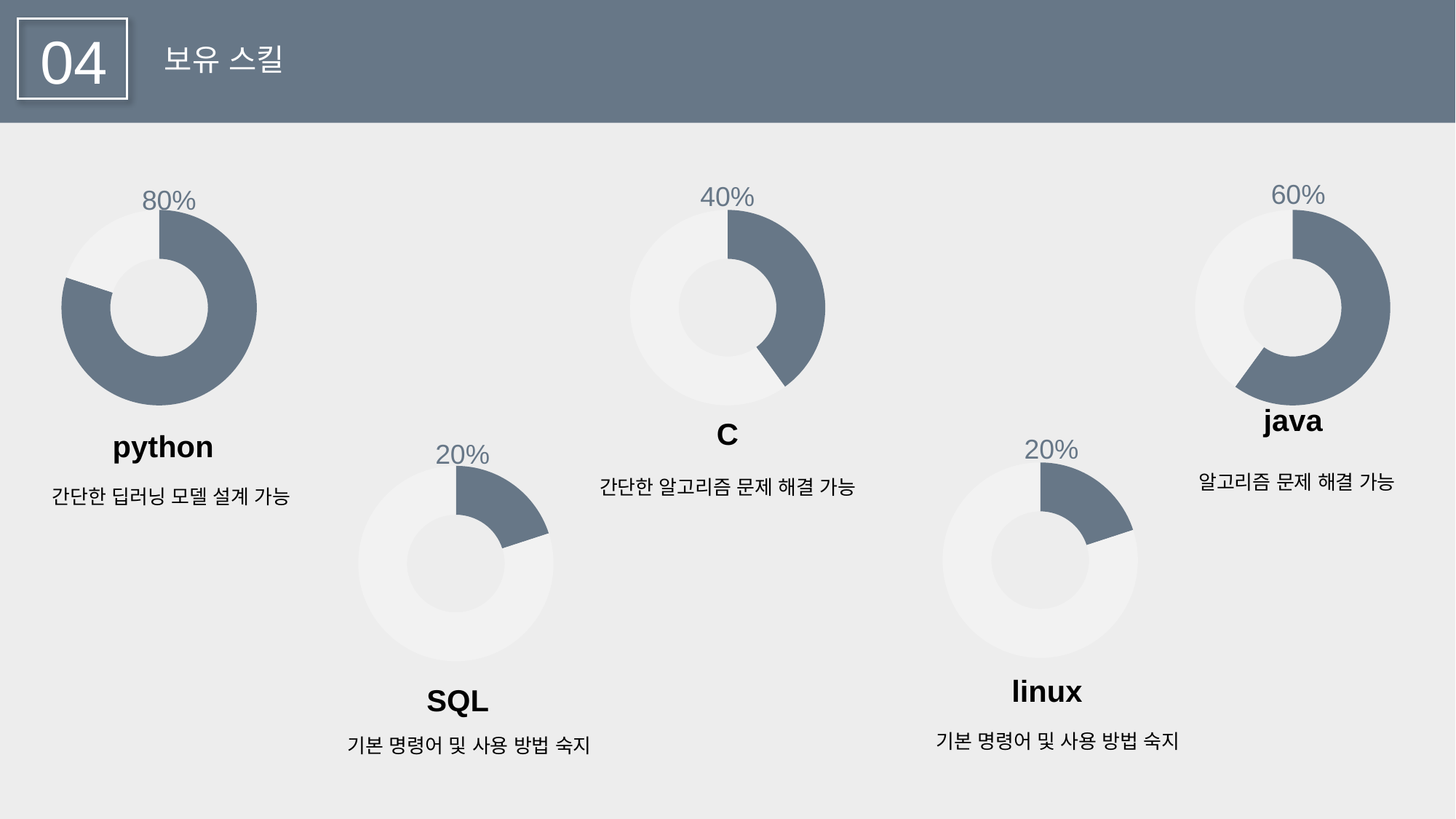

04
보유 스킬
60%
40%
80%

### Chart

| Category | 판매 |
|---|---|
| 1 분기 | 80.0 |
| 2 분기 | 20.0 |
| 3 분기 | 0.0 |
| 4 분기 | 0.0 |

### Chart

| Category | 판매 |
|---|---|
| 1 분기 | 40.0 |
| 2 분기 | 60.0 |
| 3 분기 | 0.0 |
| 4 분기 | 0.0 |

### Chart

| Category | 판매 |
|---|---|
| 1 분기 | 60.0 |
| 2 분기 | 40.0 |
| 3 분기 | 0.0 |
| 4 분기 | 0.0 |
java

알고리즘 문제 해결 가능
C

간단한 알고리즘 문제 해결 가능
python
20%
20%

### Chart

| Category | 판매 |
|---|---|
| 1 분기 | 20.0 |
| 2 분기 | 80.0 |
| 3 분기 | 0.0 |
| 4 분기 | 0.0 |

### Chart

| Category | 판매 |
|---|---|
| 1 분기 | 20.0 |
| 2 분기 | 80.0 |
| 3 분기 | 0.0 |
| 4 분기 | 0.0 |
간단한 딥러닝 모델 설계 가능
linux
SQL
기본 명령어 및 사용 방법 숙지
기본 명령어 및 사용 방법 숙지